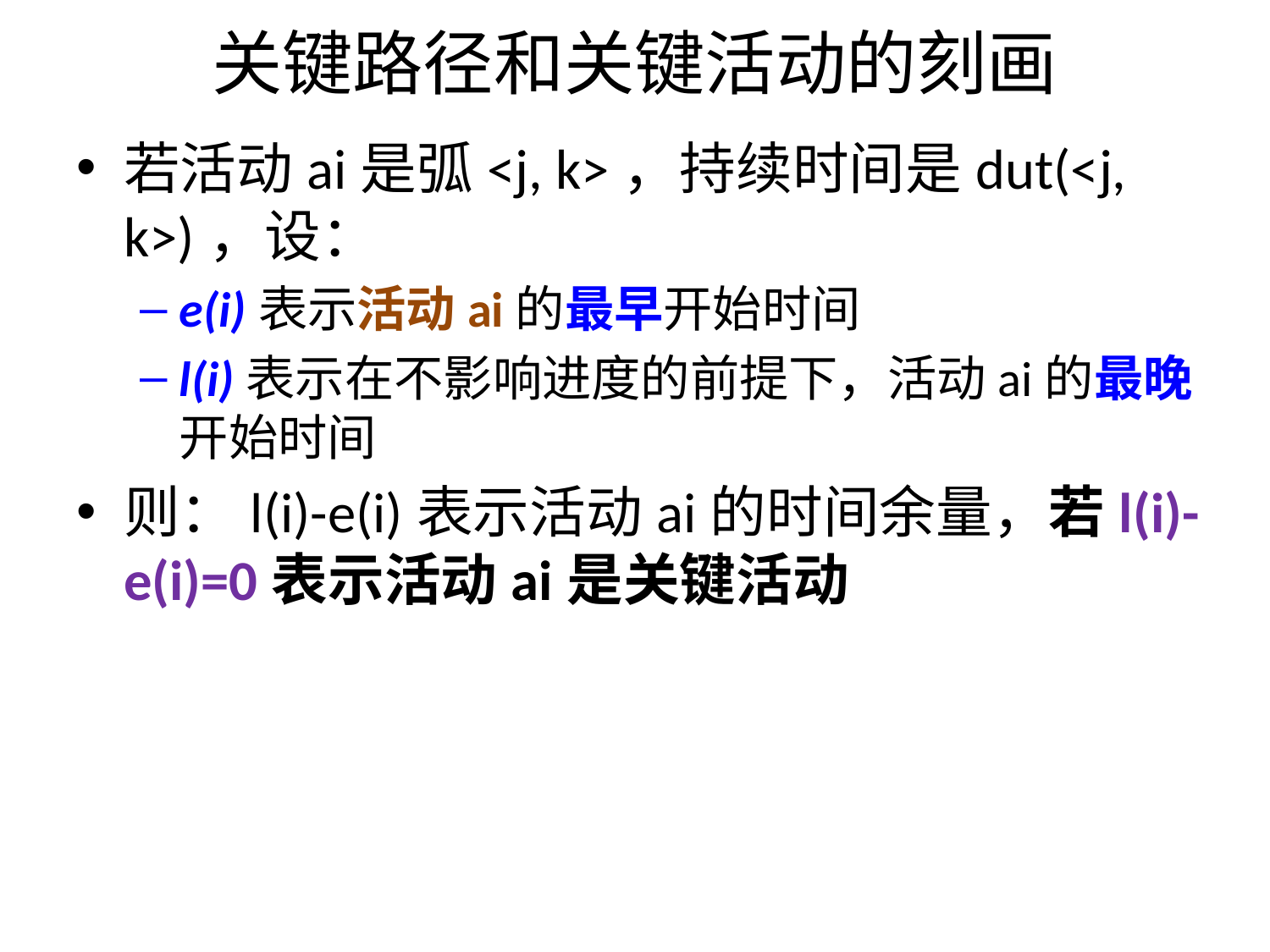

# 关键路径和关键活动的刻画
若活动ai是弧<j, k>，持续时间是dut(<j, k>)，设：
e(i)表示活动ai的最早开始时间
l(i)表示在不影响进度的前提下，活动ai的最晚开始时间
则：l(i)-e(i)表示活动ai的时间余量，若l(i)-e(i)=0表示活动ai是关键活动